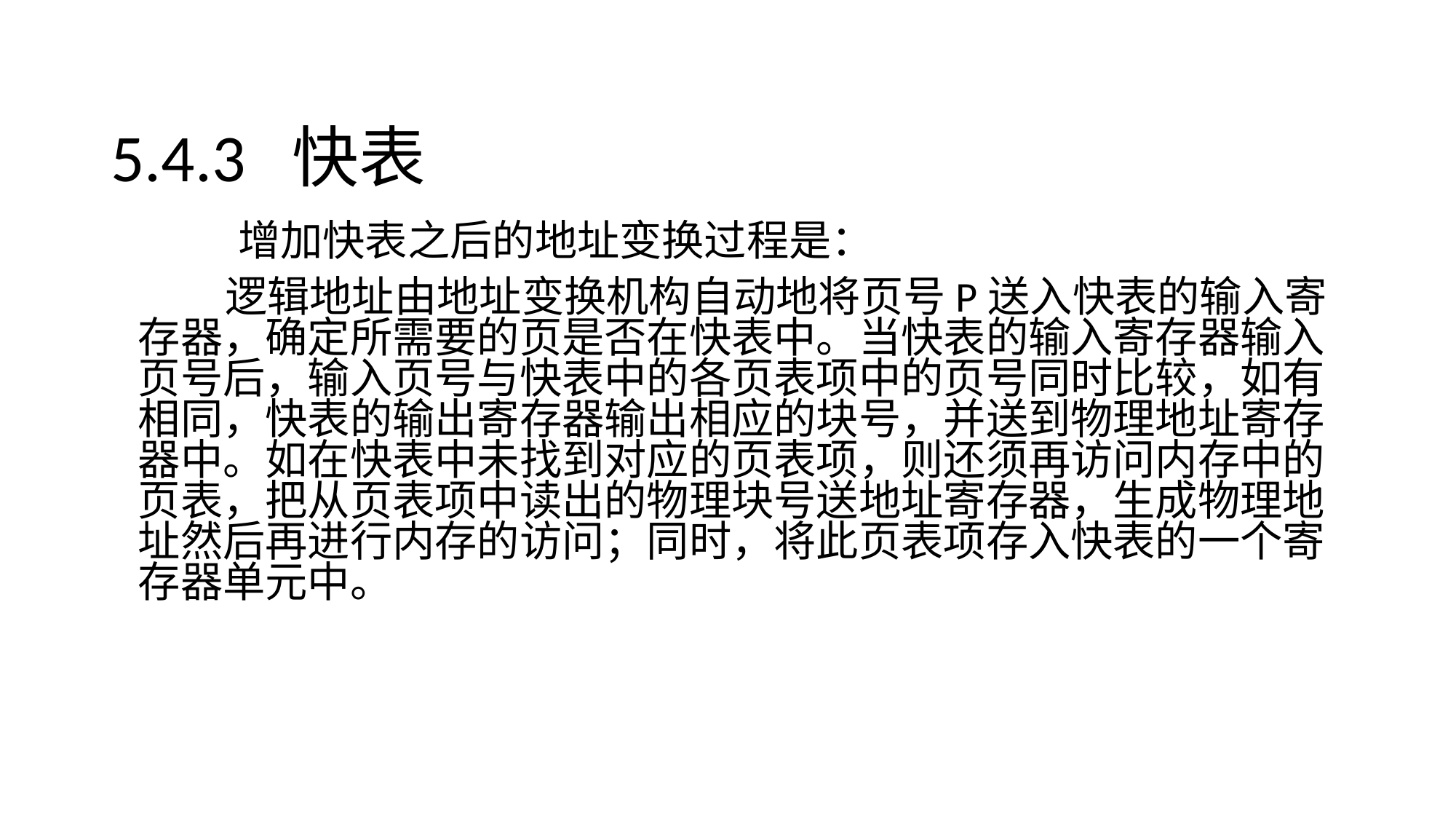

5.4.3  快表
　　　增加快表之后的地址变换过程是：
           逻辑地址由地址变换机构自动地将页号P送入快表的输入寄存器，确定所需要的页是否在快表中。当快表的输入寄存器输入页号后，输入页号与快表中的各页表项中的页号同时比较，如有相同，快表的输出寄存器输出相应的块号，并送到物理地址寄存器中。如在快表中未找到对应的页表项，则还须再访问内存中的页表，把从页表项中读出的物理块号送地址寄存器，生成物理地址然后再进行内存的访问；同时，将此页表项存入快表的一个寄存器单元中。
5